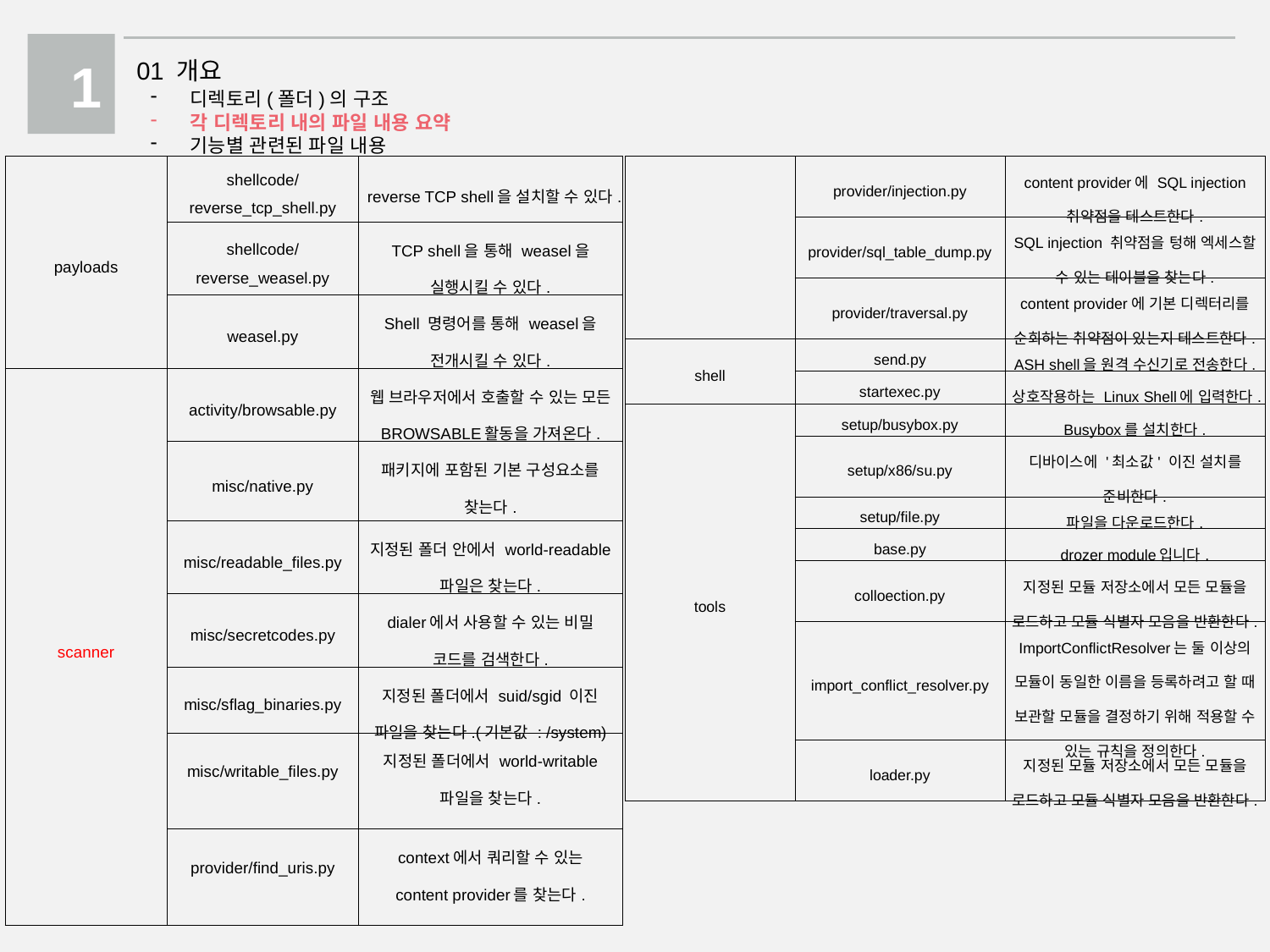

1
01 개요
디렉토리(폴더)의 구조
각 디렉토리 내의 파일 내용 요약
기능별 관련된 파일 내용

| payloads | shellcode/reverse\_tcp\_shell.py | reverse TCP shell을 설치할 수 있다. |
| --- | --- | --- |
|  | shellcode/reverse\_weasel.py | TCP shell을 통해 weasel을 실행시킬 수 있다. |
|  | weasel.py | Shell 명령어를 통해 weasel을 전개시킬 수 있다. |
| scanner | activity/browsable.py | 웹 브라우저에서 호출할 수 있는 모든 BROWSABLE활동을 가져온다. |
|  | misc/native.py | 패키지에 포함된 기본 구성요소를 찾는다. |
|  | misc/readable\_files.py | 지정된 폴더 안에서 world-readable 파일은 찾는다. |
|  | misc/secretcodes.py | dialer에서 사용할 수 있는 비밀 코드를 검색한다. |
|  | misc/sflag\_binaries.py | 지정된 폴더에서 suid/sgid 이진 파일을 찾는다.(기본값 : /system) |
|  | misc/writable\_files.py | 지정된 폴더에서 world-writable 파일을 찾는다. |
|  | provider/find\_uris.py | context에서 쿼리할 수 있는 content provider를 찾는다. |
|  | provider/injection.py | content provider에 SQL injection 취약점을 테스트한다. |
| --- | --- | --- |
|  | provider/sql\_table\_dump.py | SQL injection 취약점을 텅해 엑세스할 수 있는 테이블을 찾는다. |
|  | provider/traversal.py | content provider에 기본 디렉터리를 순회하는 취약점이 있는지 테스트한다. |
| shell | send.py | ASH shell을 원격 수신기로 전송한다. |
|  | startexec.py | 상호작용하는 Linux Shell에 입력한다. |
| tools | setup/busybox.py | Busybox를 설치한다. |
|  | setup/x86/su.py | 디바이스에 '최소값' 이진 설치를 준비한다. |
|  | setup/file.py | 파일을 다운로드한다. |
|  | base.py | drozer module입니다. |
|  | colloection.py | 지정된 모듈 저장소에서 모든 모듈을 로드하고 모듈 식별자 모음을 반환한다. |
|  | import\_conflict\_resolver.py | ImportConflictResolver는 둘 이상의 모듈이 동일한 이름을 등록하려고 할 때 보관할 모듈을 결정하기 위해 적용할 수 있는 규칙을 정의한다. |
|  | loader.py | 지정된 모듈 저장소에서 모든 모듈을 로드하고 모듈 식별자 모음을 반환한다. |